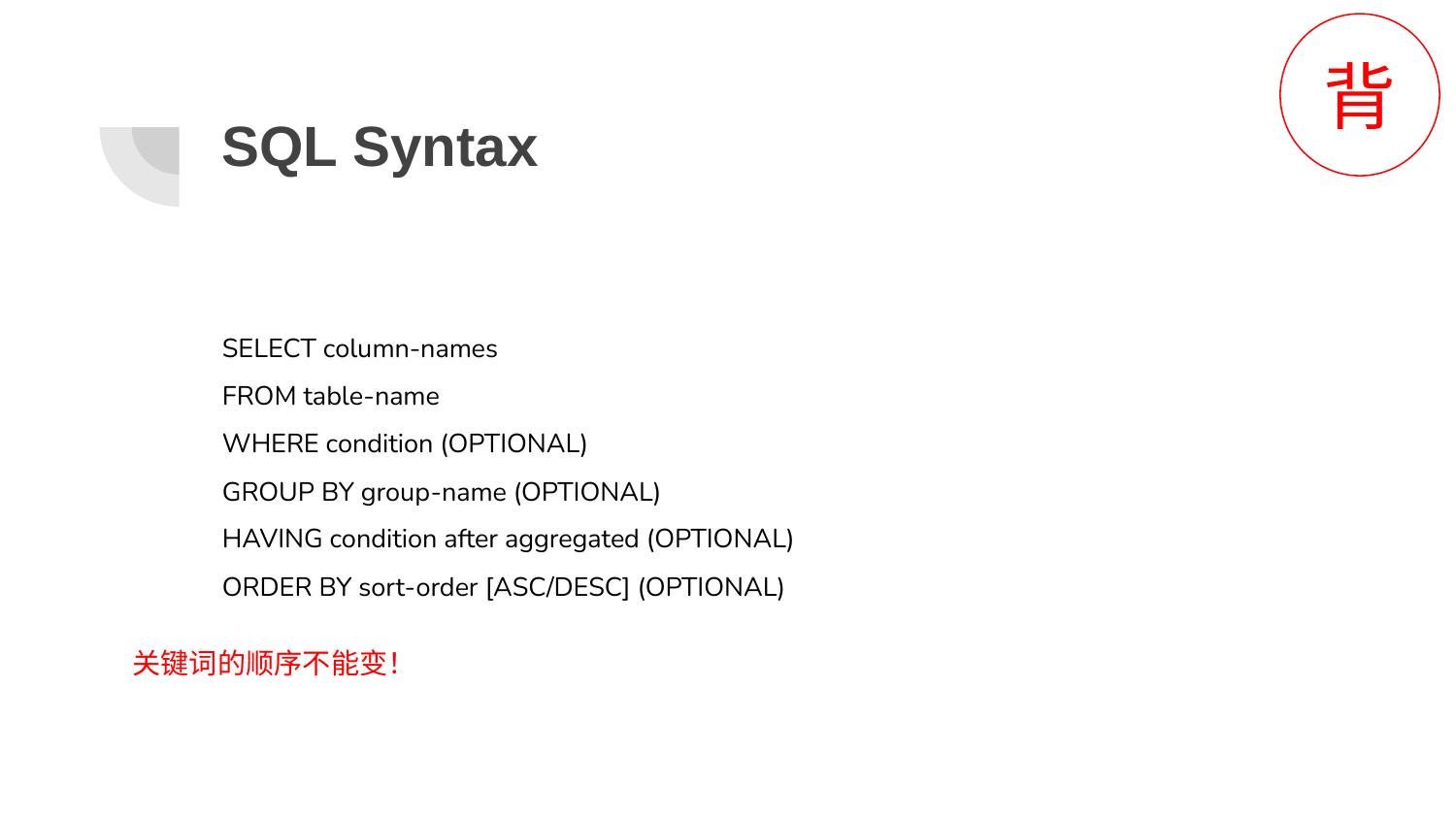

背
# SQL Syntax
SELECT column-names
FROM table-name
WHERE condition (OPTIONAL)
GROUP BY group-name (OPTIONAL)
HAVING condition after aggregated (OPTIONAL)
ORDER BY sort-order [ASC/DESC] (OPTIONAL)

关键词的顺序不能变！